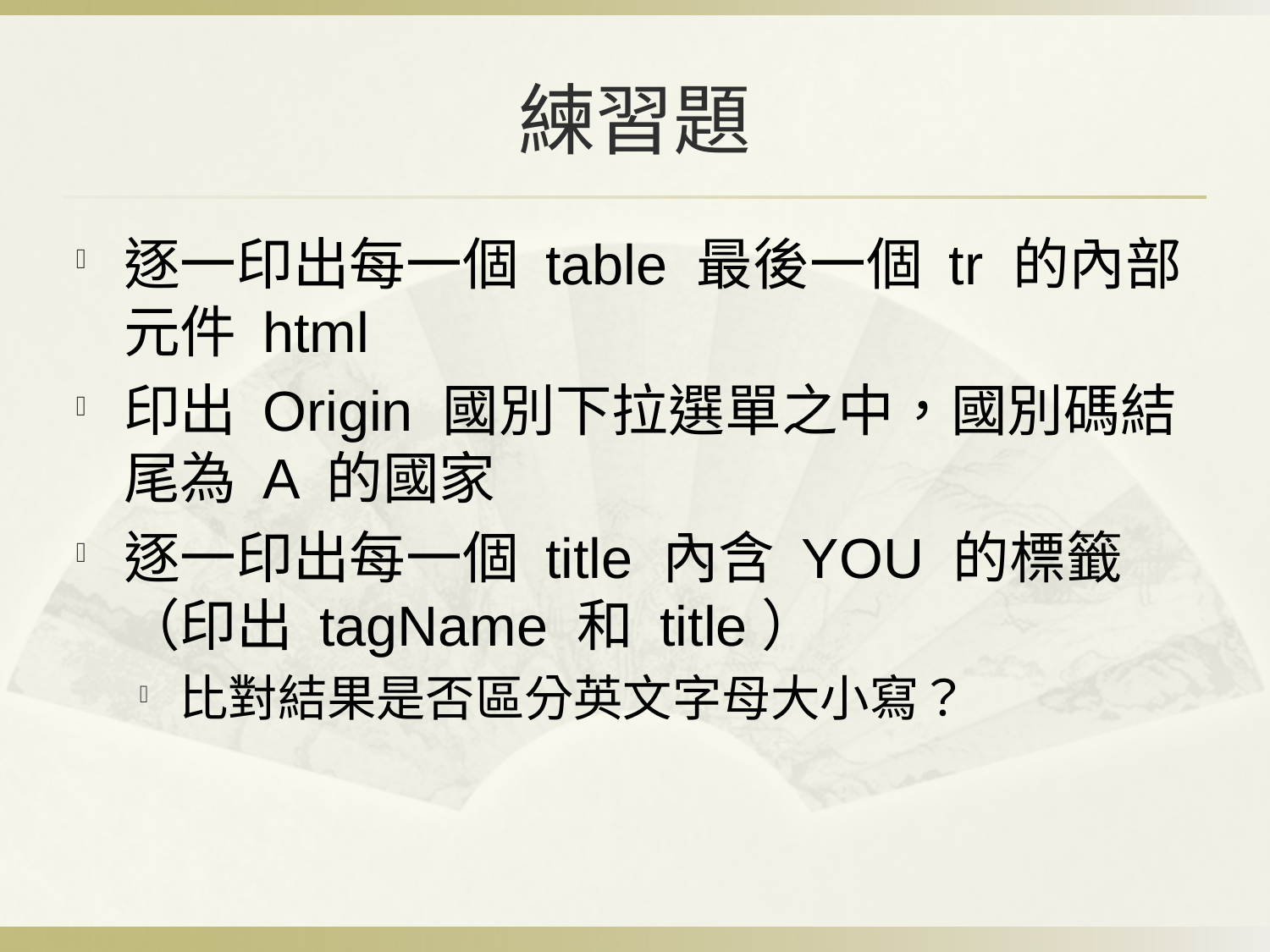

# 練習題
逐一印出每一個 table 最後一個 tr 的內部元件 html
印出 Origin 國別下拉選單之中，國別碼結尾為 A 的國家
逐一印出每一個 title 內含 YOU 的標籤（印出 tagName 和 title）
比對結果是否區分英文字母大小寫？